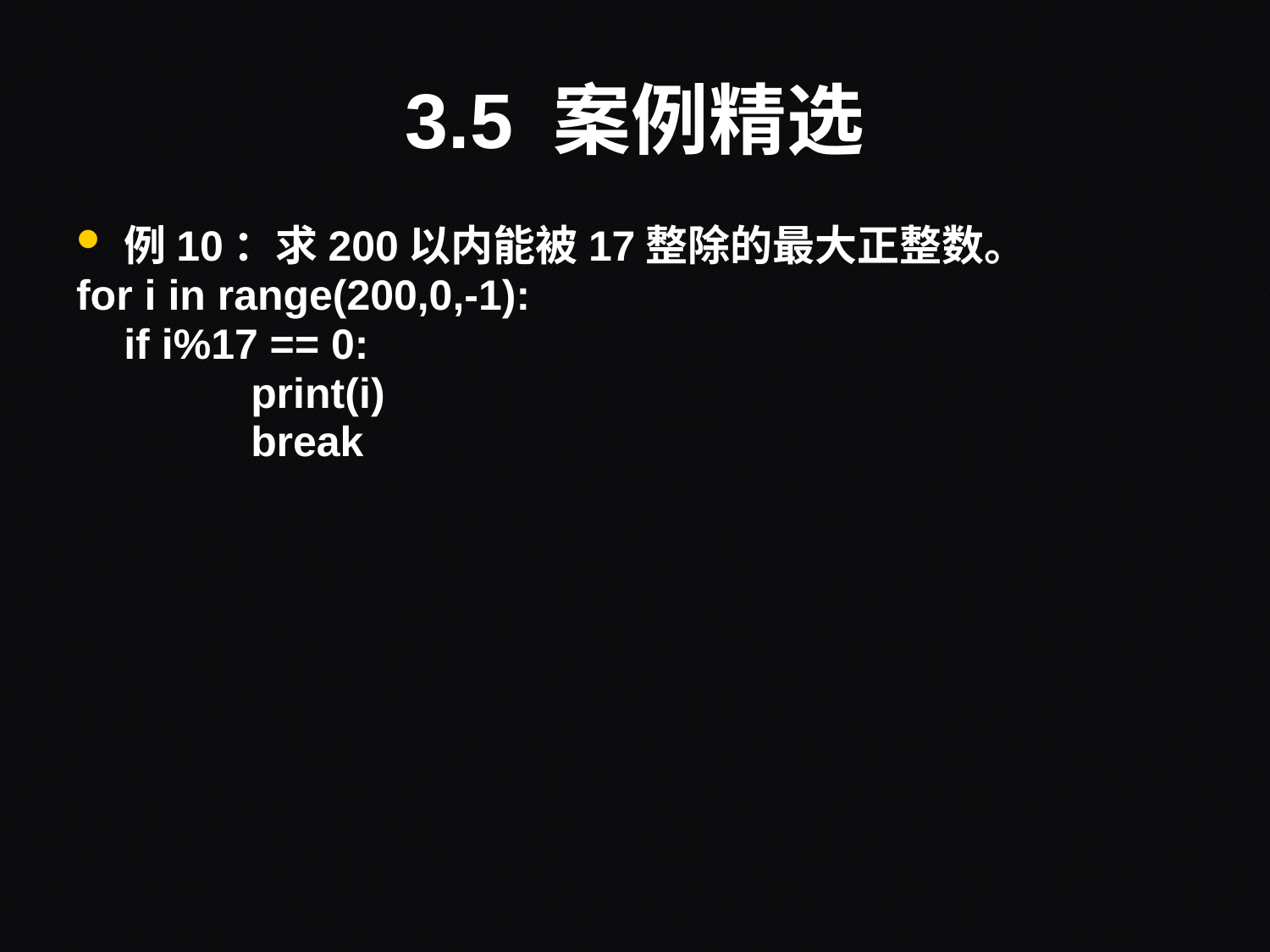

# 3.5 案例精选
例10：求200以内能被17整除的最大正整数。
for i in range(200,0,-1):
	if i%17 == 0:
		print(i)
		break